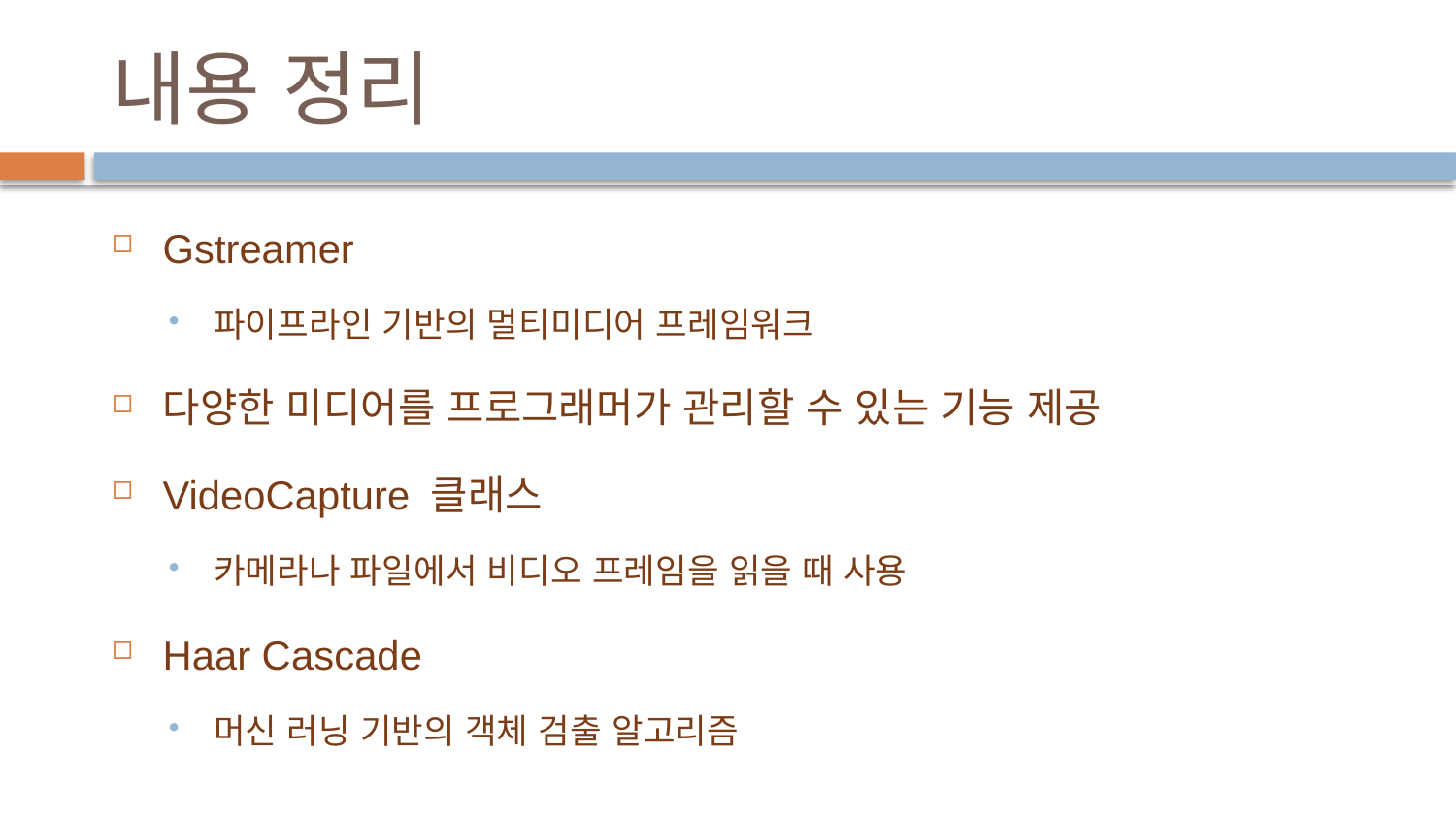

# 내용 정리
Gstreamer
파이프라인 기반의 멀티미디어 프레임워크
다양한 미디어를 프로그래머가 관리할 수 있는 기능 제공
VideoCapture 클래스
카메라나 파일에서 비디오 프레임을 읽을 때 사용
Haar Cascade
머신 러닝 기반의 객체 검출 알고리즘